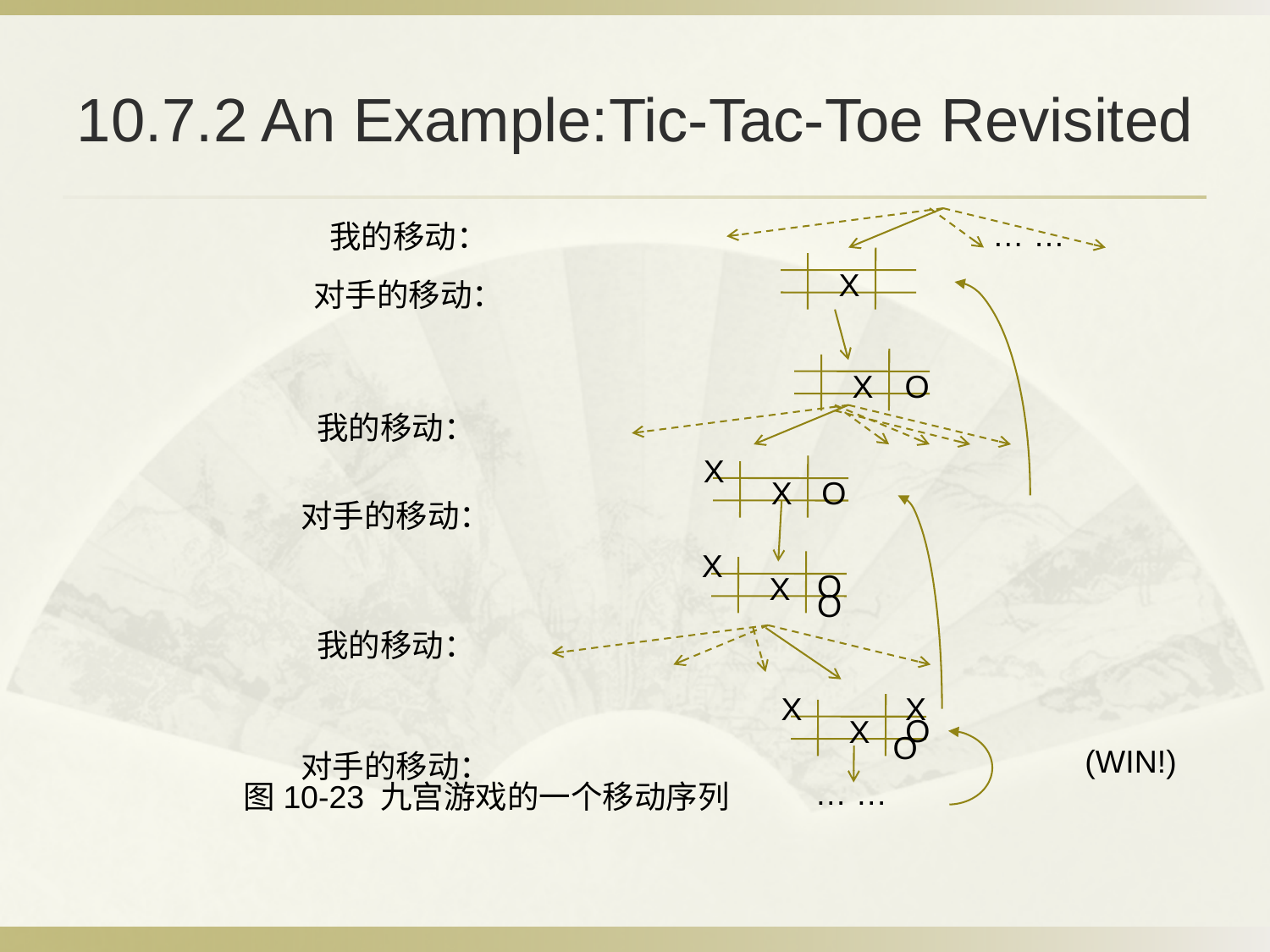

# 10.7.2 An Example:Tic-Tac-Toe Revisited
我的移动：
 … …
X
对手的移动：

X
O
我的移动：
X
X
O

对手的移动：
X
X
O
O
我的移动：
X
X
X
O

O
(WIN!)
对手的移动：
图10-23 九宫游戏的一个移动序列
 … …